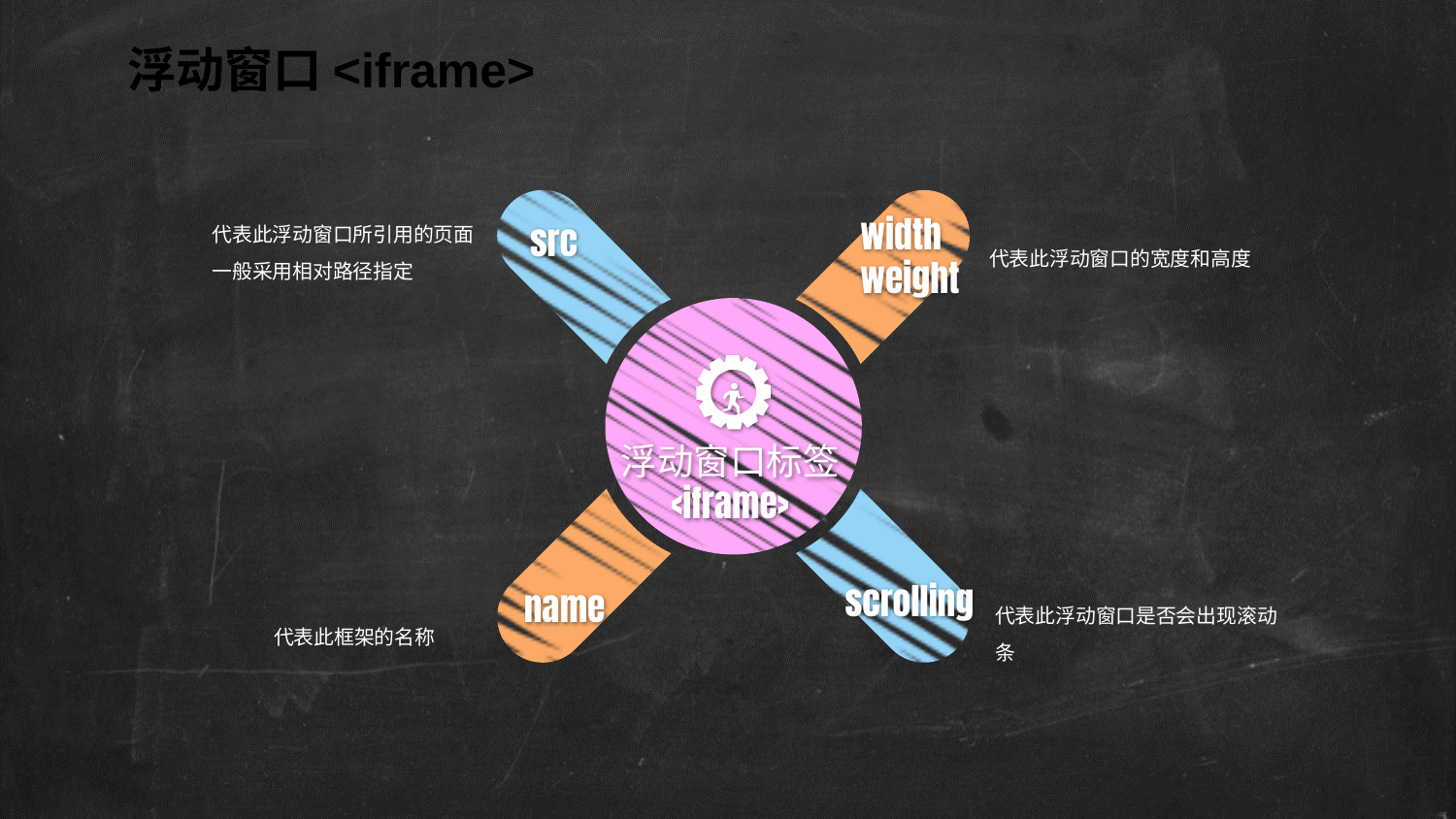

浮动窗口<iframe>
代表此浮动窗口所引用的页面
一般采用相对路径指定
width
weight
src
代表此浮动窗口的宽度和高度

浮动窗口标签
<iframe>

scrolling
name
代表此浮动窗口是否会出现滚动条
代表此框架的名称